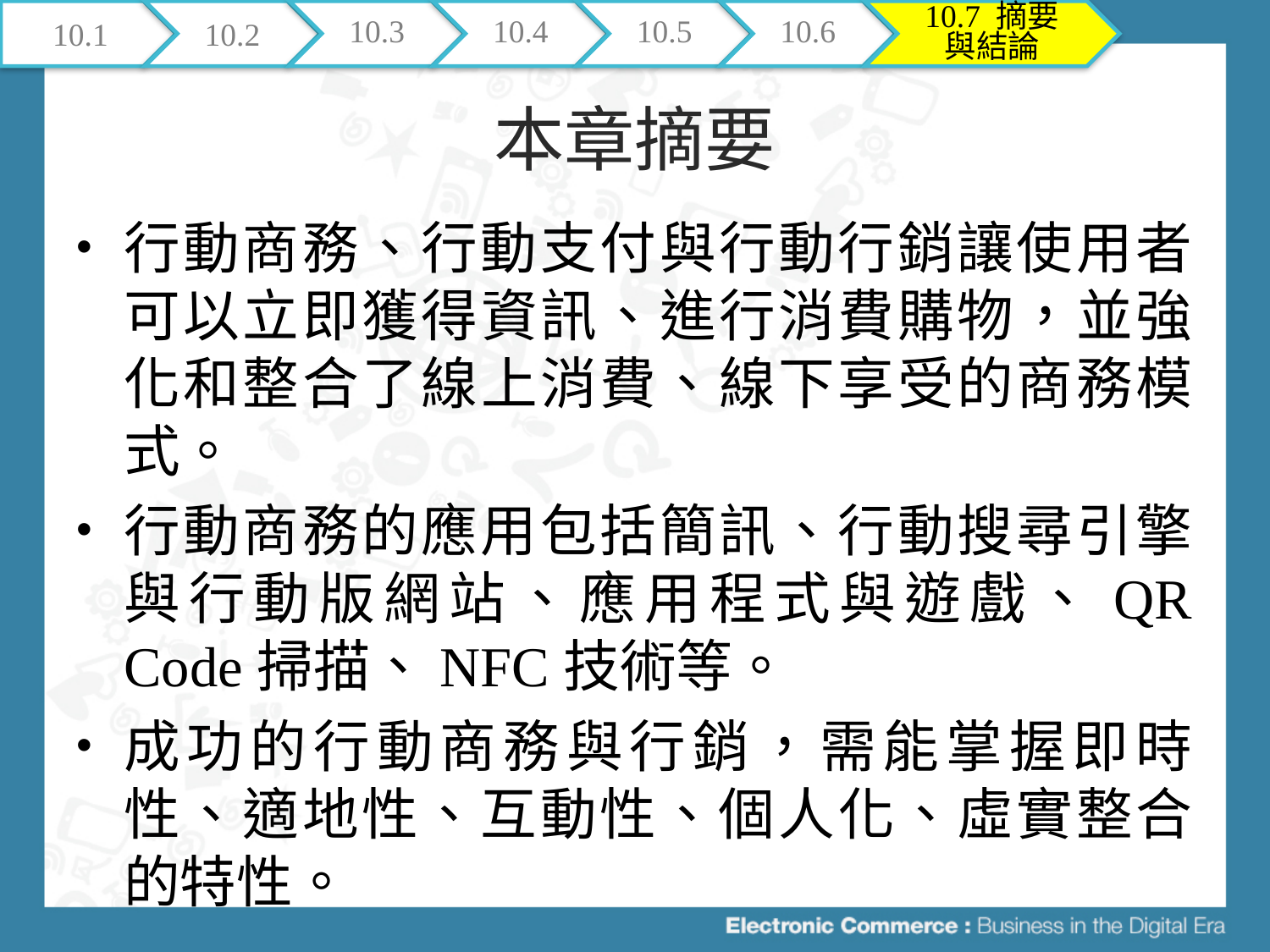

10.1
10.2
10.3
10.4
10.5
10.6
10.7 摘要與結論
# 本章摘要
行動商務、行動支付與行動行銷讓使用者可以立即獲得資訊、進行消費購物，並強化和整合了線上消費、線下享受的商務模式。
行動商務的應用包括簡訊、行動搜尋引擎與行動版網站、應用程式與遊戲、QR Code掃描、NFC技術等。
成功的行動商務與行銷，需能掌握即時性、適地性、互動性、個人化、虛實整合的特性。